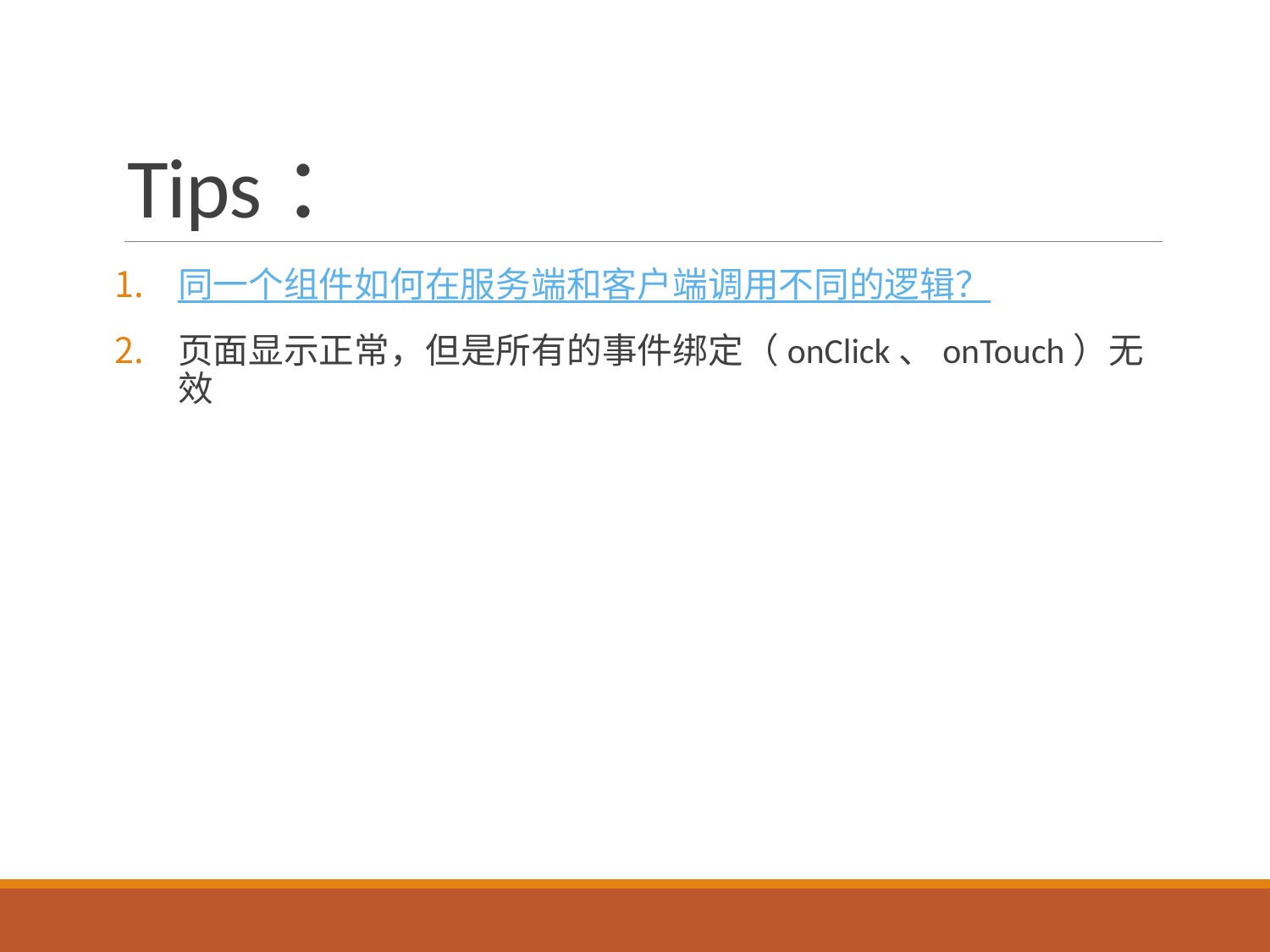

# Tips：
同一个组件如何在服务端和客户端调用不同的逻辑？
页面显示正常，但是所有的事件绑定（onClick、onTouch）无效